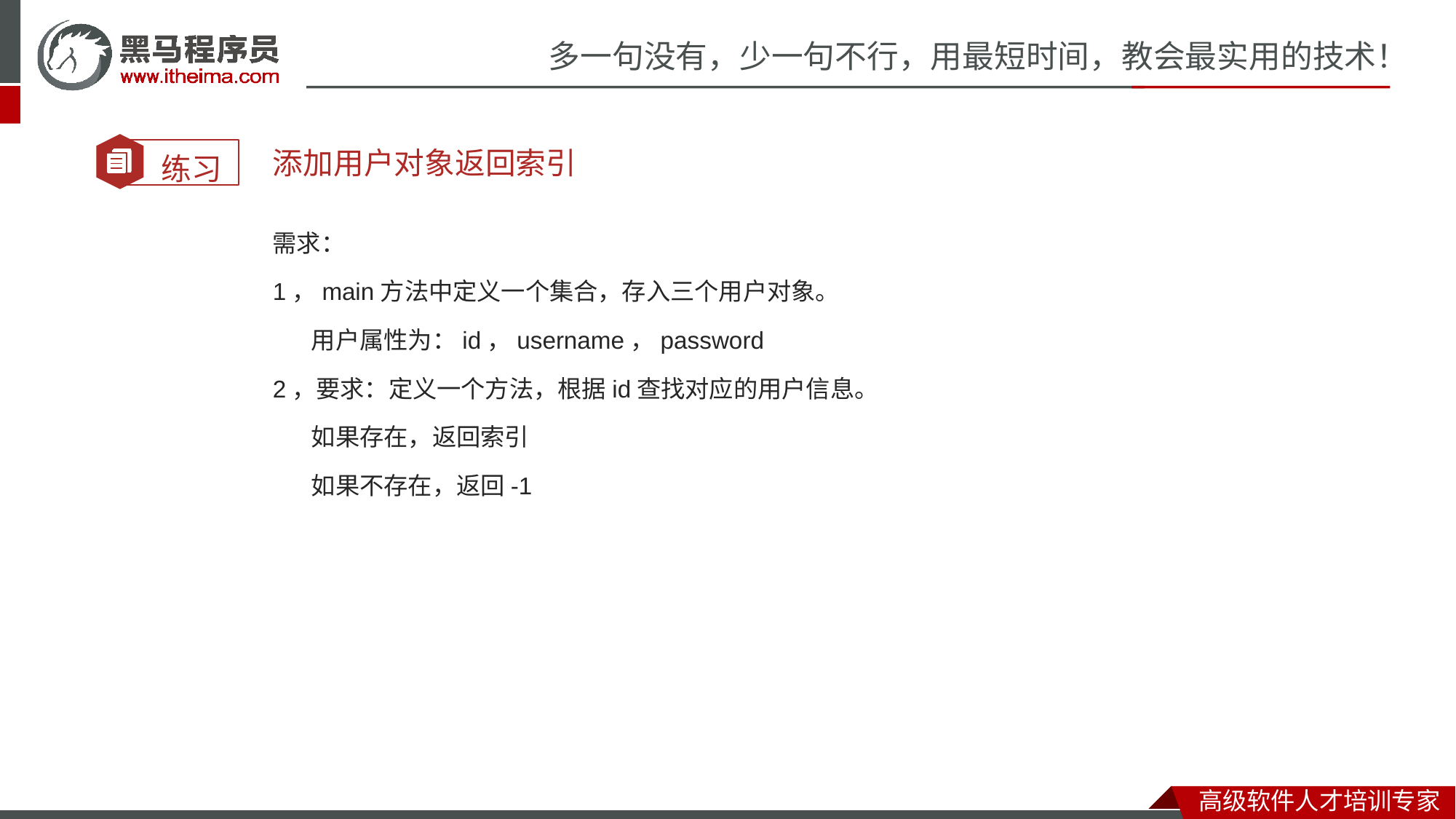

添加用户对象返回索引
需求：
1，main方法中定义一个集合，存入三个用户对象。
      用户属性为：id，username，password
2，要求：定义一个方法，根据id查找对应的用户信息。
      如果存在，返回索引
      如果不存在，返回-1